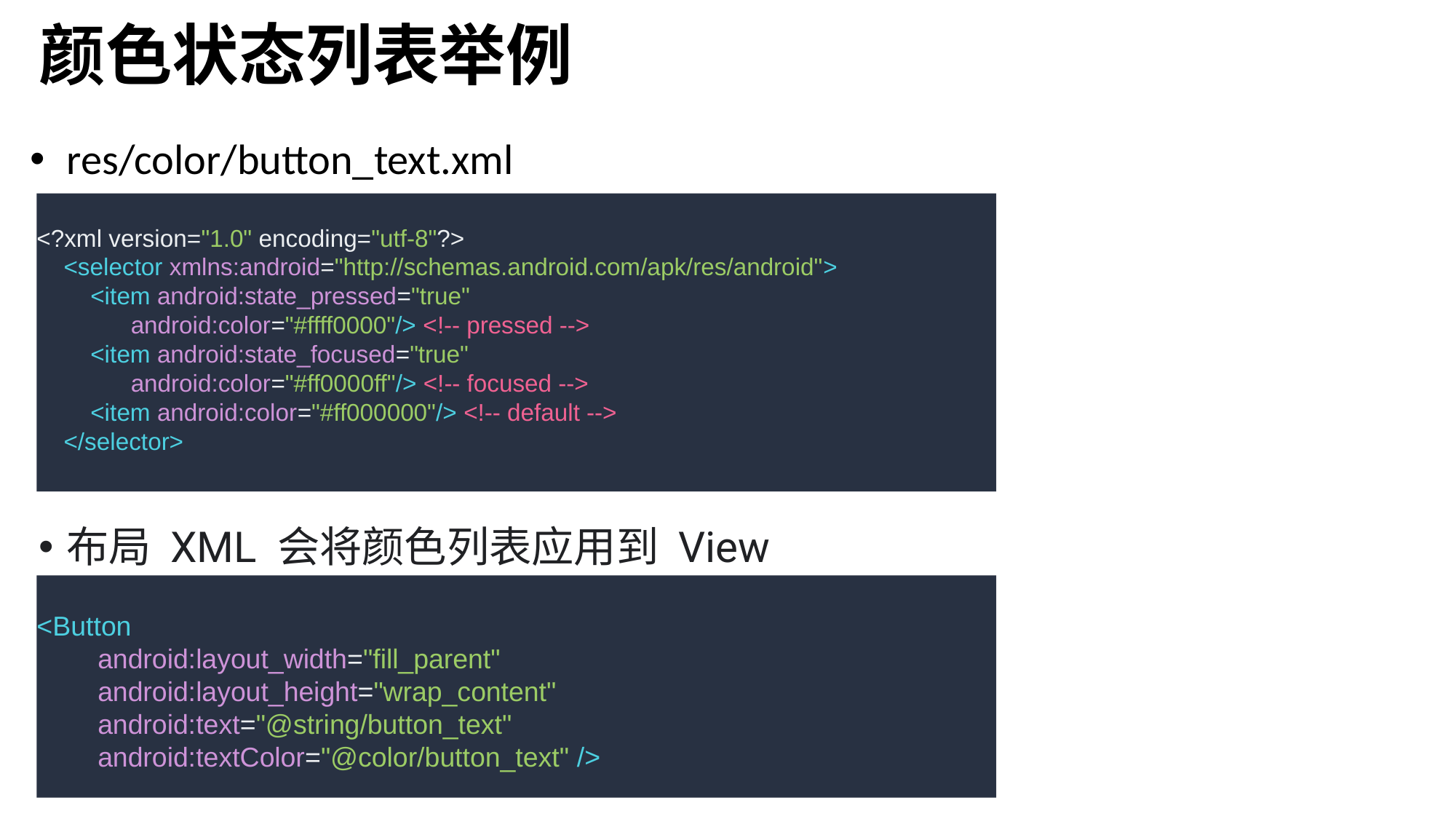

# 颜色状态列表举例
 res/color/button_text.xml

<?xml version="1.0" encoding="utf-8"?>
    <selector xmlns:android="http://schemas.android.com/apk/res/android">
        <item android:state_pressed="true"
              android:color="#ffff0000"/> <!-- pressed -->
        <item android:state_focused="true"
              android:color="#ff0000ff"/> <!-- focused -->
        <item android:color="#ff000000"/> <!-- default -->
    </selector>

布局 XML 会将颜色列表应用到 View

<Button
        android:layout_width="fill_parent"
        android:layout_height="wrap_content"
        android:text="@string/button_text"
        android:textColor="@color/button_text" />